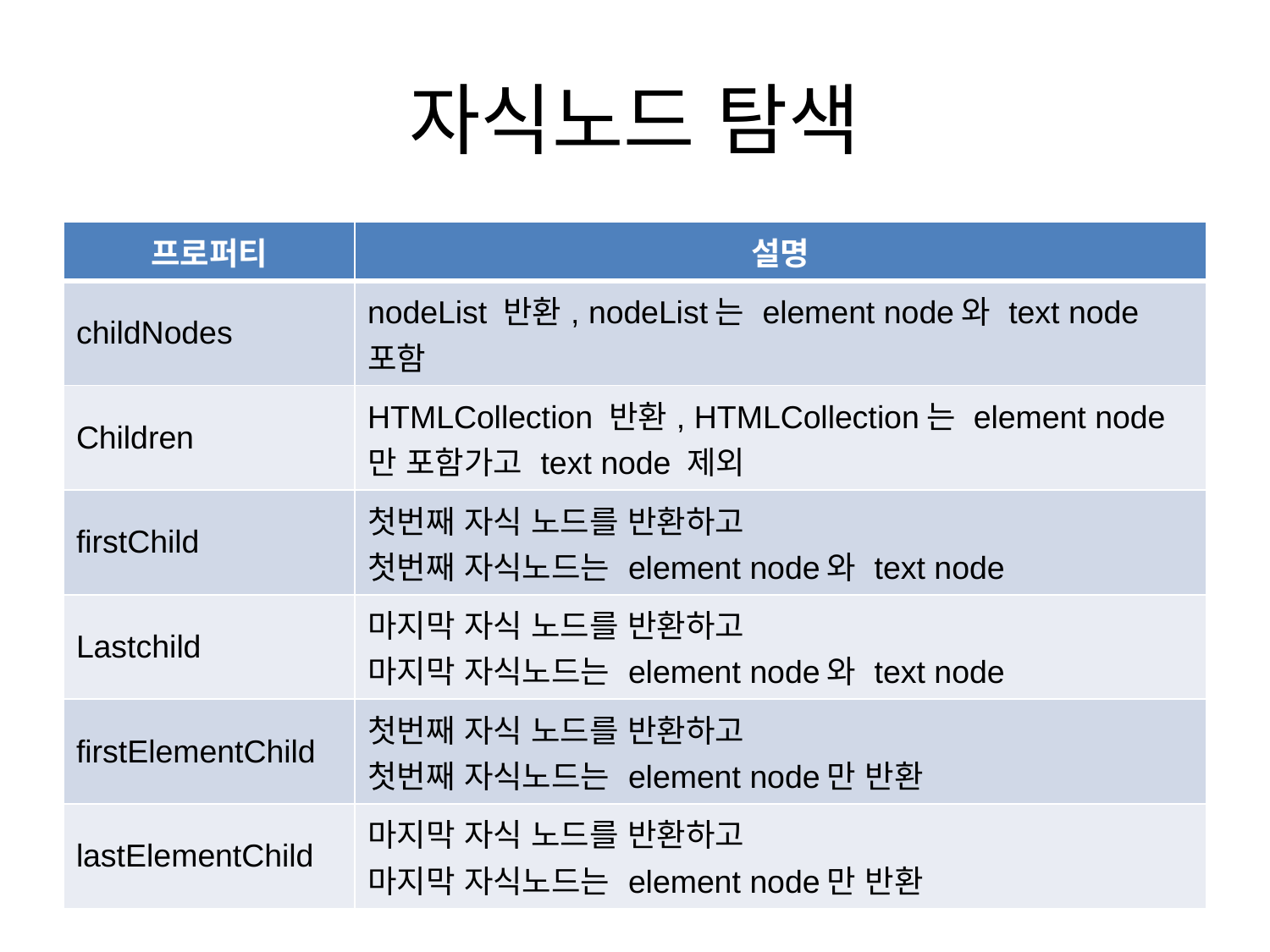

# 자식노드 탐색
| 프로퍼티 | 설명 |
| --- | --- |
| childNodes | nodeList 반환, nodeList는 element node와 text node 포함 |
| Children | HTMLCollection 반환, HTMLCollection는 element node만 포함가고 text node 제외 |
| firstChild | 첫번째 자식 노드를 반환하고 첫번째 자식노드는 element node와 text node |
| Lastchild | 마지막 자식 노드를 반환하고 마지막 자식노드는 element node와 text node |
| firstElementChild | 첫번째 자식 노드를 반환하고 첫번째 자식노드는 element node만 반환 |
| lastElementChild | 마지막 자식 노드를 반환하고 마지막 자식노드는 element node만 반환 |